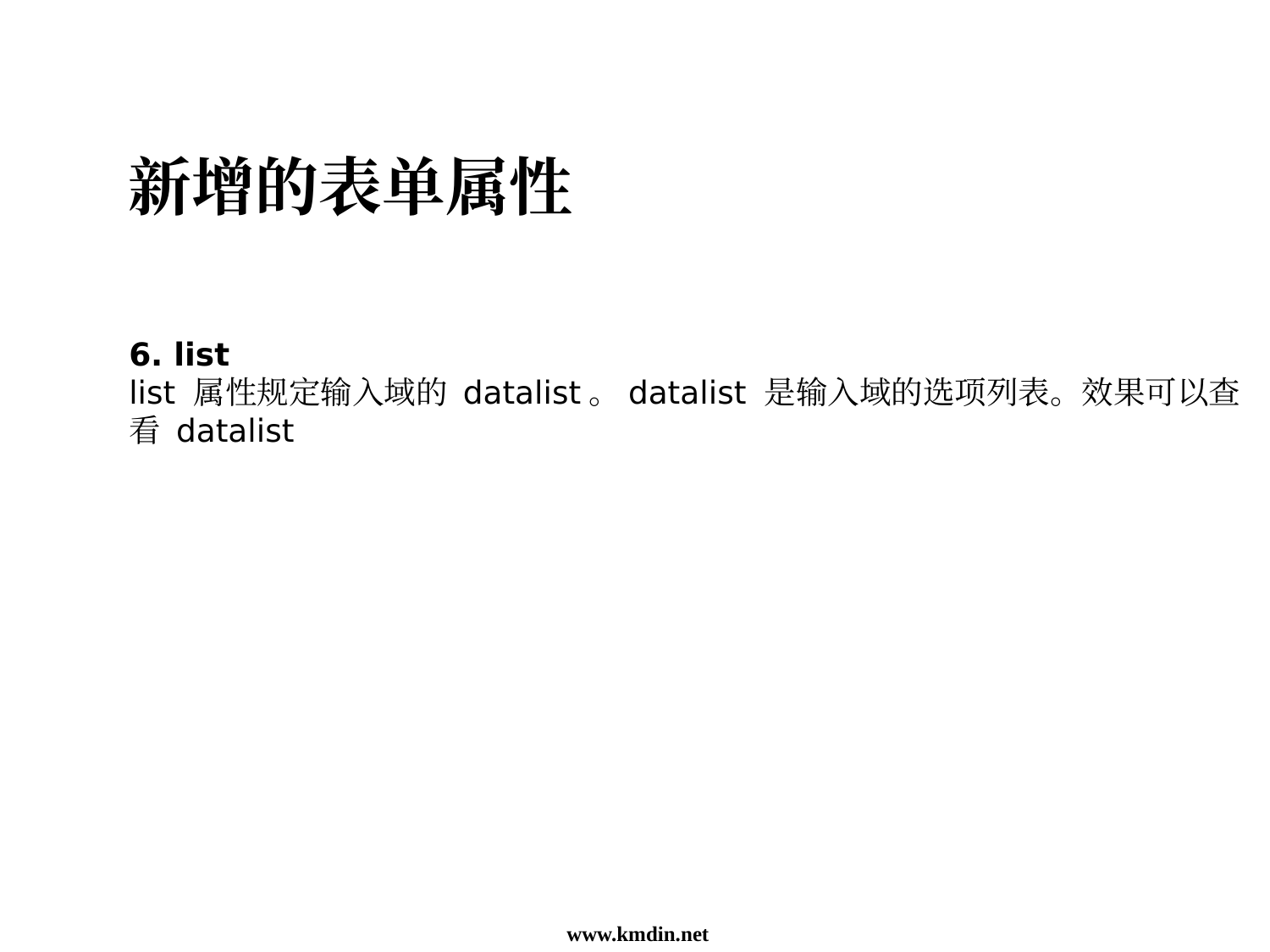

新增的表单属性
6. list
list 属性规定输入域的 datalist。datalist 是输入域的选项列表。效果可以查看 datalist